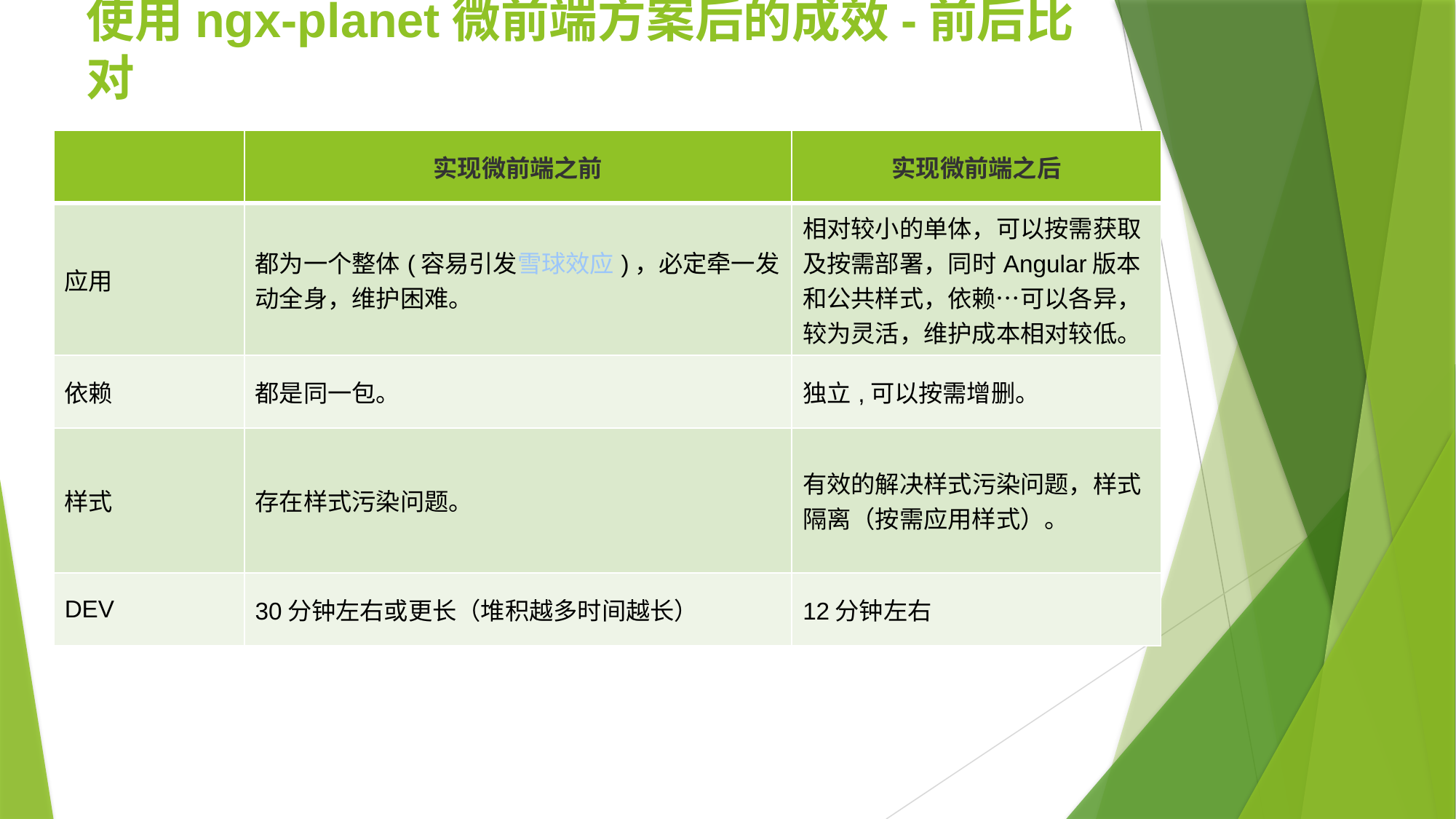

使用ngx-planet微前端方案后的成效-前后比对
|  | 实现微前端之前 | 实现微前端之后 |
| --- | --- | --- |
| 应用 | 都为一个整体(容易引发雪球效应)，必定牵一发动全身，维护困难。 | 相对较小的单体，可以按需获取及按需部署，同时Angular版本和公共样式，依赖…可以各异，较为灵活，维护成本相对较低。 |
| 依赖 | 都是同一包。 | 独立,可以按需增删。 |
| 样式 | 存在样式污染问题。 | 有效的解决样式污染问题，样式隔离（按需应用样式）。 |
| DEV | 30分钟左右或更长（堆积越多时间越长） | 12分钟左右 |